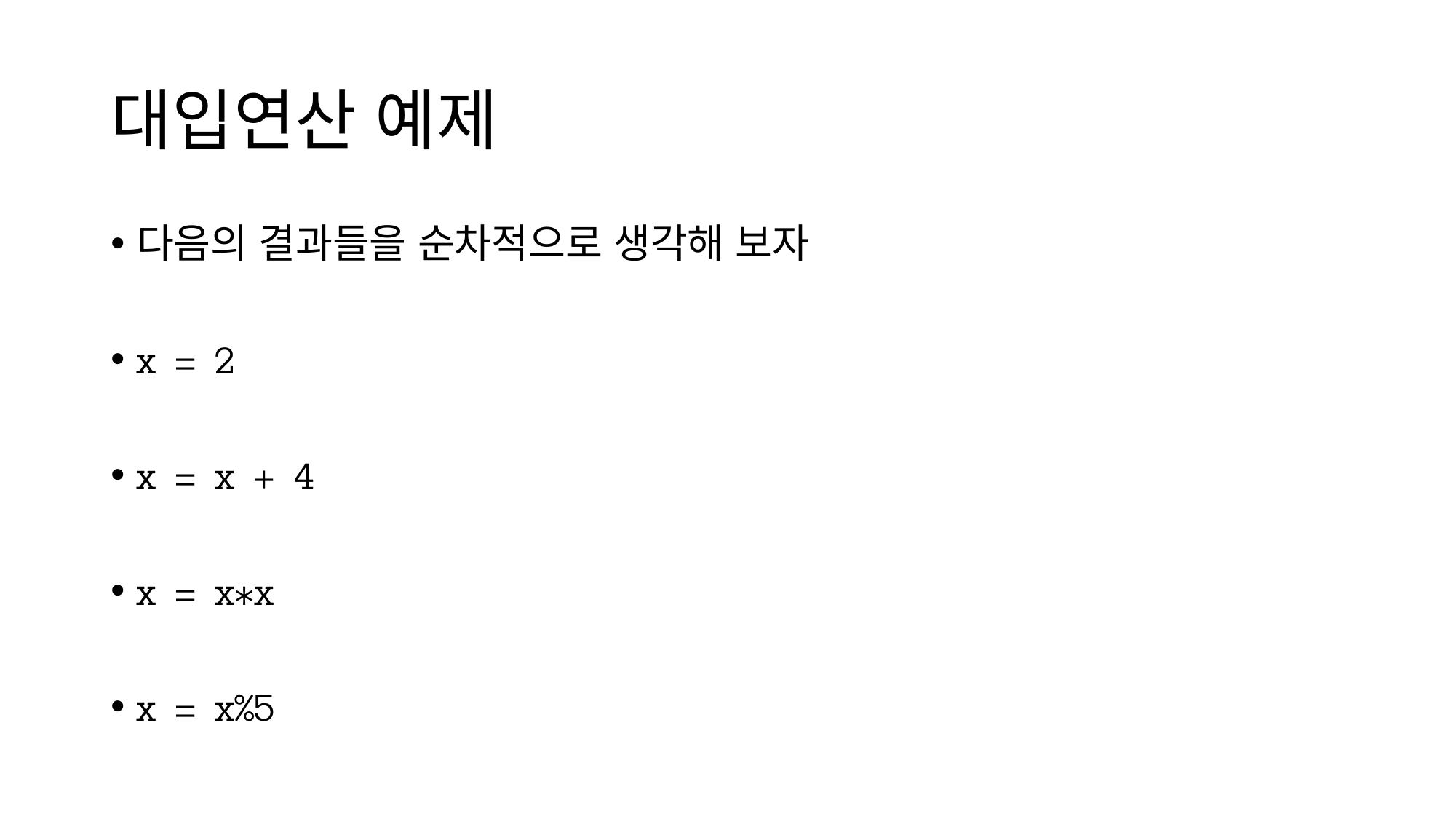

# 대입연산 예제
다음의 결과들을 순차적으로 생각해 보자

x = 2

x = x + 4

x = x*x

x = x%5